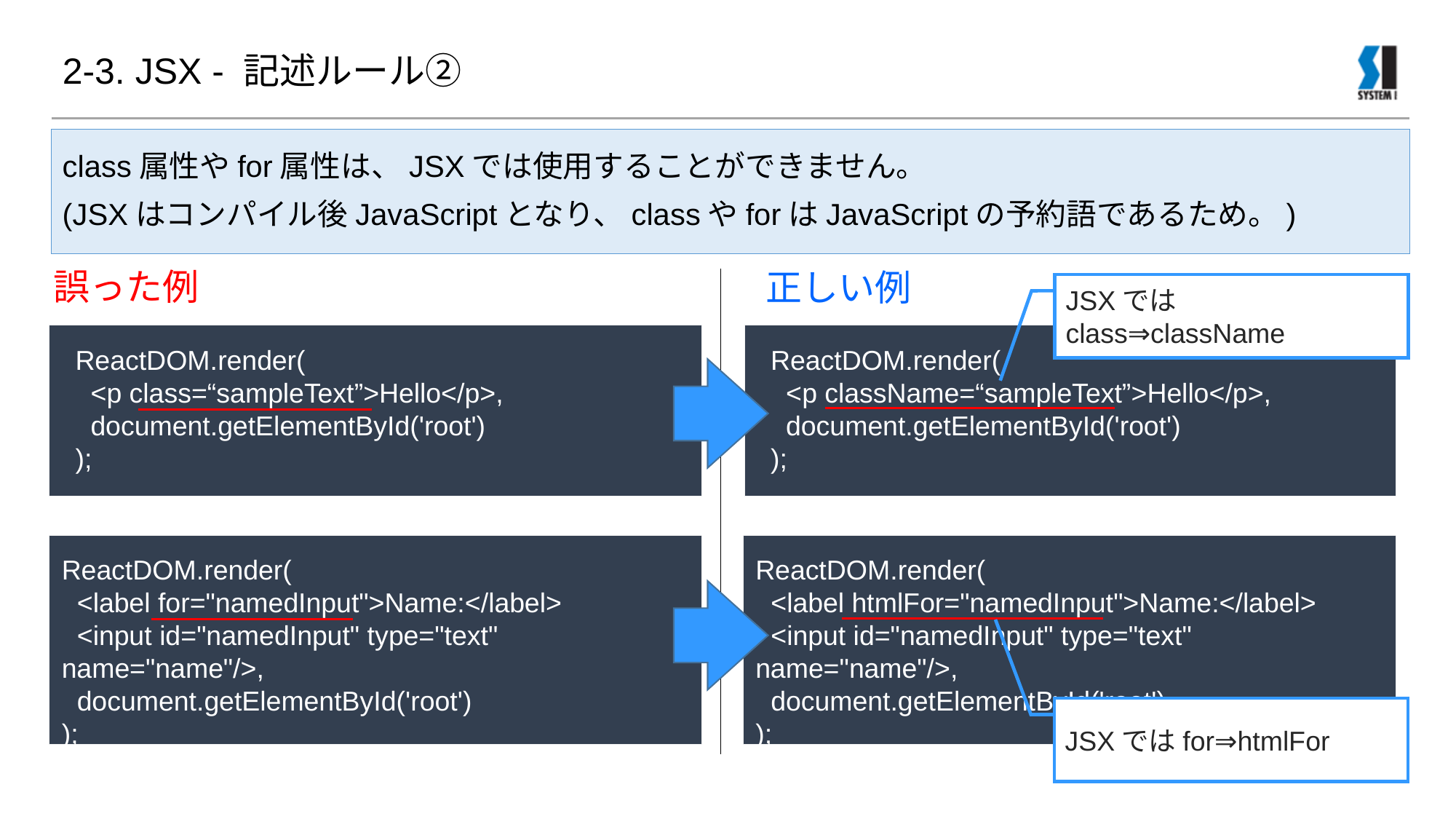

# 2-3. JSX - 記述ルール②
class属性やfor属性は、JSXでは使用することができません。
(JSXはコンパイル後JavaScriptとなり、classやforはJavaScriptの予約語であるため。)
誤った例
正しい例
JSXではclass⇒className

ReactDOM.render(
  <p className=“sampleText”>Hello</p>,
  document.getElementById('root')
);

ReactDOM.render(
  <p class=“sampleText”>Hello</p>,
  document.getElementById('root')
);

ReactDOM.render(
  <label for="namedInput">Name:</label>
  <input id="namedInput" type="text" name="name"/>,
  document.getElementById('root')
);

ReactDOM.render(
  <label htmlFor="namedInput">Name:</label>
  <input id="namedInput" type="text" name="name"/>,
  document.getElementById('root')
);

JSXではfor⇒htmlFor